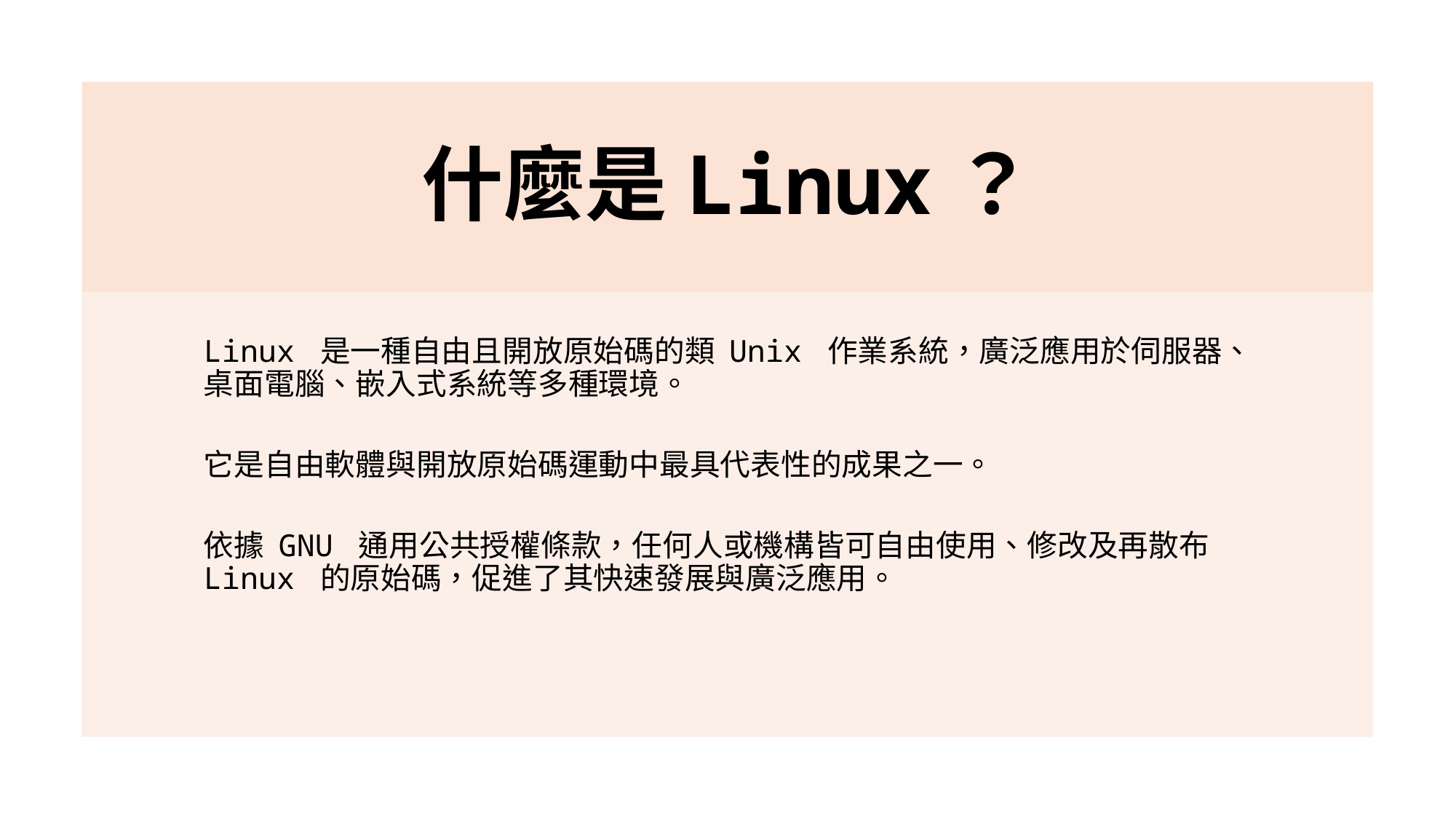

# 什麼是Linux？

Linux 是一種自由且開放原始碼的類 Unix 作業系統，廣泛應用於伺服器、桌面電腦、嵌入式系統等多種環境。
它是自由軟體與開放原始碼運動中最具代表性的成果之一。
依據 GNU 通用公共授權條款，任何人或機構皆可自由使用、修改及再散布 Linux 的原始碼，促進了其快速發展與廣泛應用。